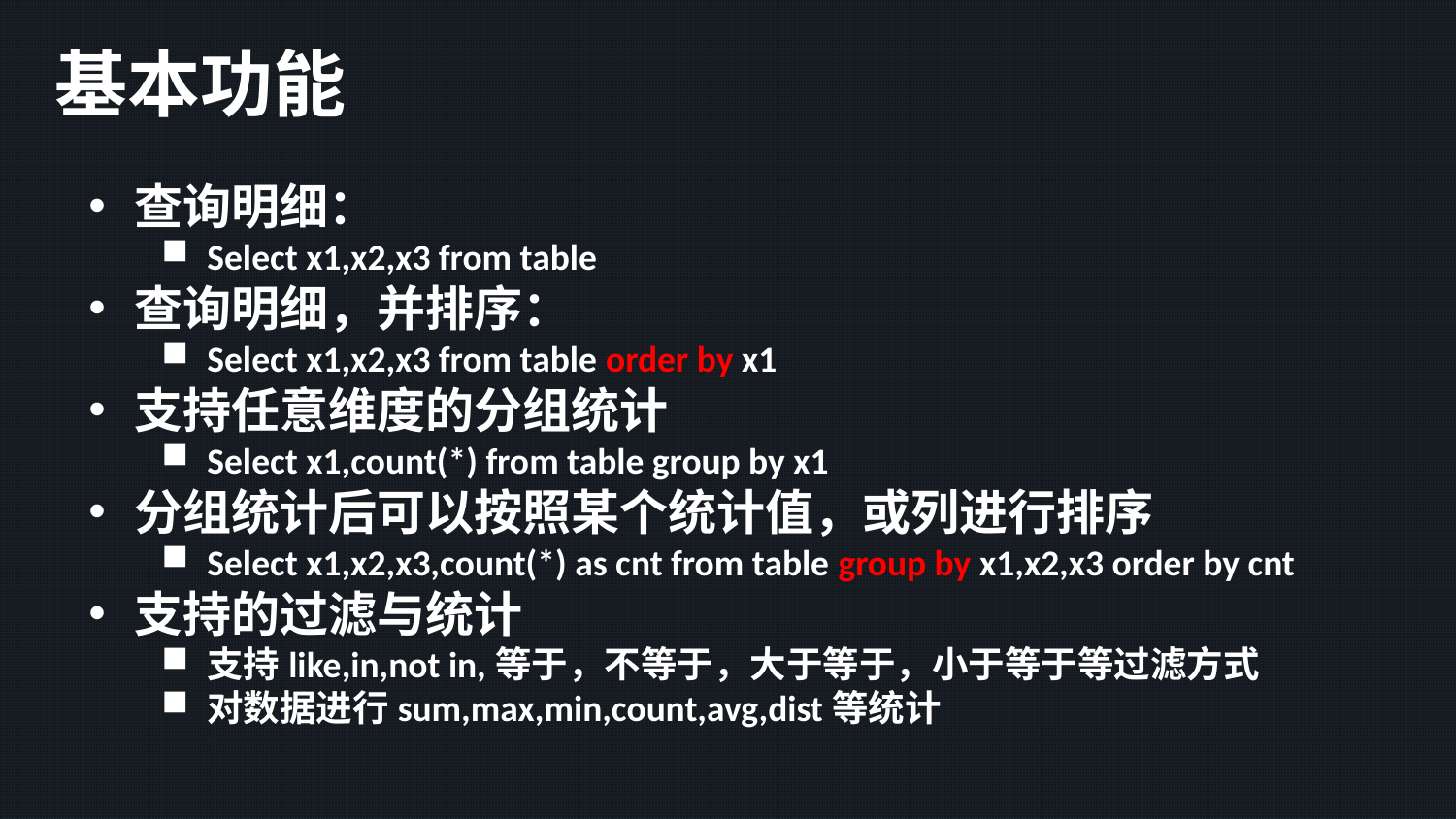

基本功能
查询明细：
Select x1,x2,x3 from table
查询明细，并排序：
Select x1,x2,x3 from table order by x1
支持任意维度的分组统计
Select x1,count(*) from table group by x1
分组统计后可以按照某个统计值，或列进行排序
Select x1,x2,x3,count(*) as cnt from table group by x1,x2,x3 order by cnt
支持的过滤与统计
支持like,in,not in,等于，不等于，大于等于，小于等于等过滤方式
对数据进行sum,max,min,count,avg,dist等统计